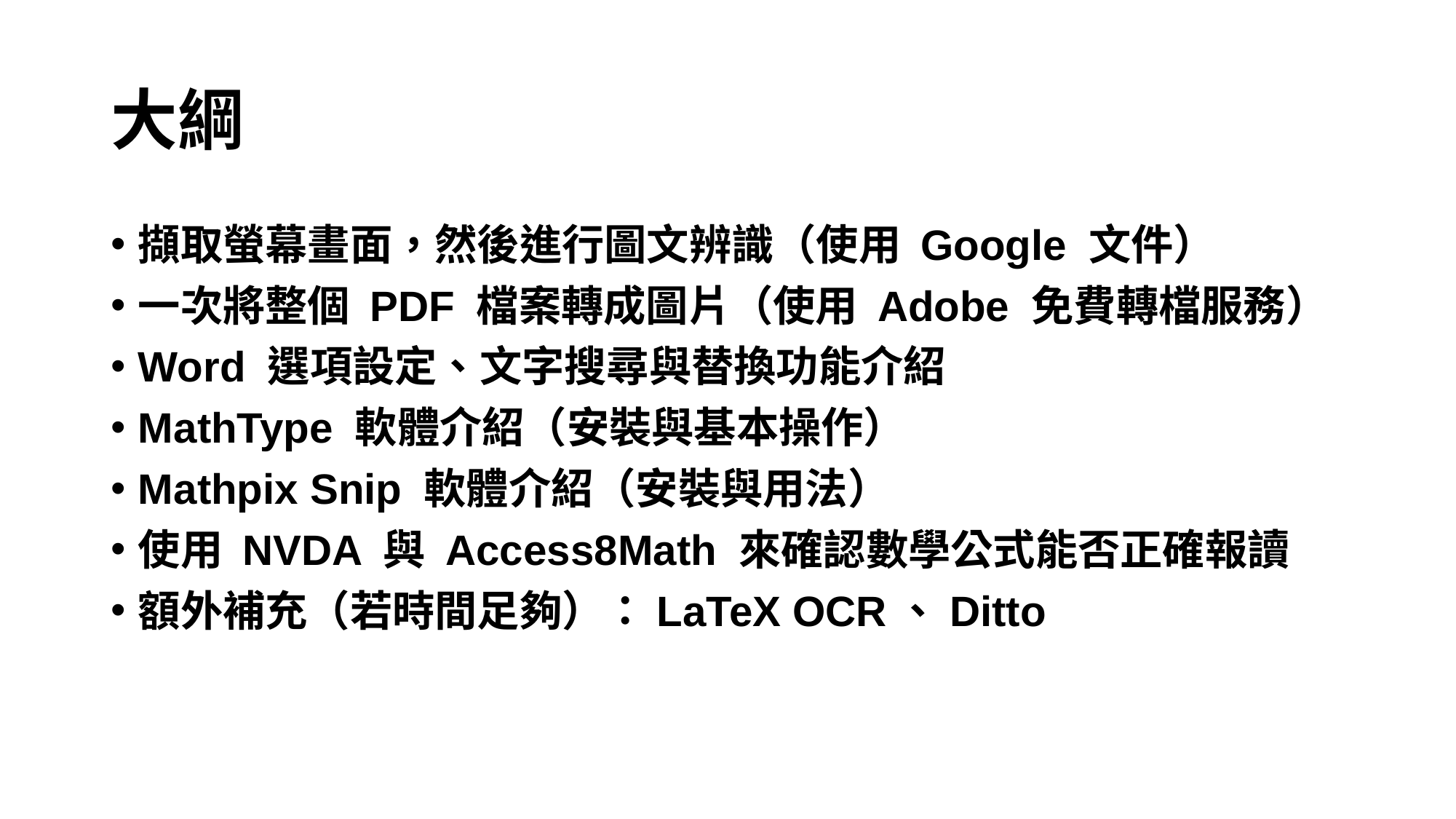

# 大綱
擷取螢幕畫面，然後進行圖文辨識（使用 Google 文件）
一次將整個 PDF 檔案轉成圖片（使用 Adobe 免費轉檔服務）
Word 選項設定、文字搜尋與替換功能介紹
MathType 軟體介紹（安裝與基本操作）
Mathpix Snip 軟體介紹（安裝與用法）
使用 NVDA 與 Access8Math 來確認數學公式能否正確報讀
額外補充（若時間足夠）：LaTeX OCR、Ditto